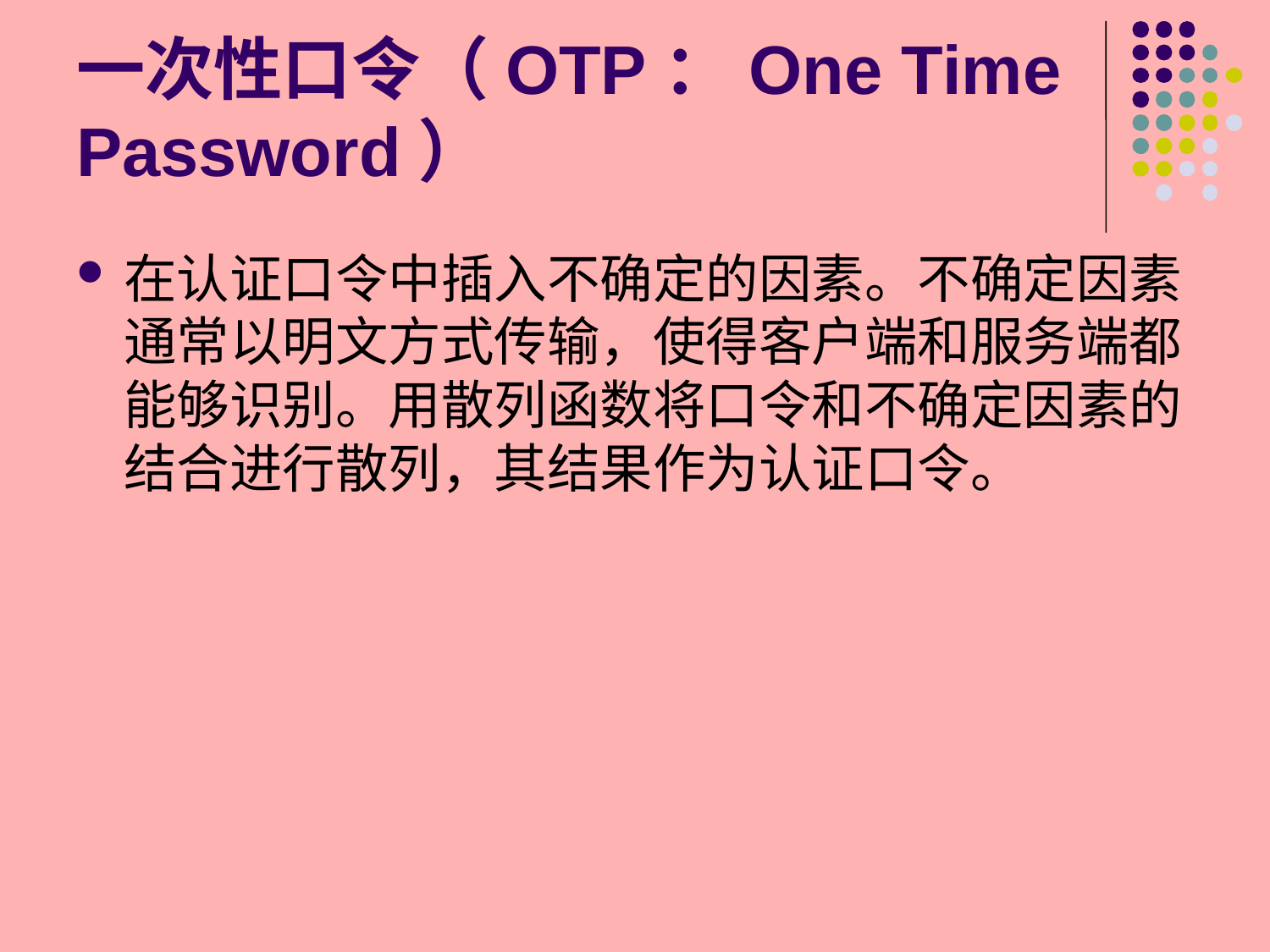

# 一次性口令（OTP：One Time Password）
在认证口令中插入不确定的因素。不确定因素通常以明文方式传输，使得客户端和服务端都能够识别。用散列函数将口令和不确定因素的结合进行散列，其结果作为认证口令。